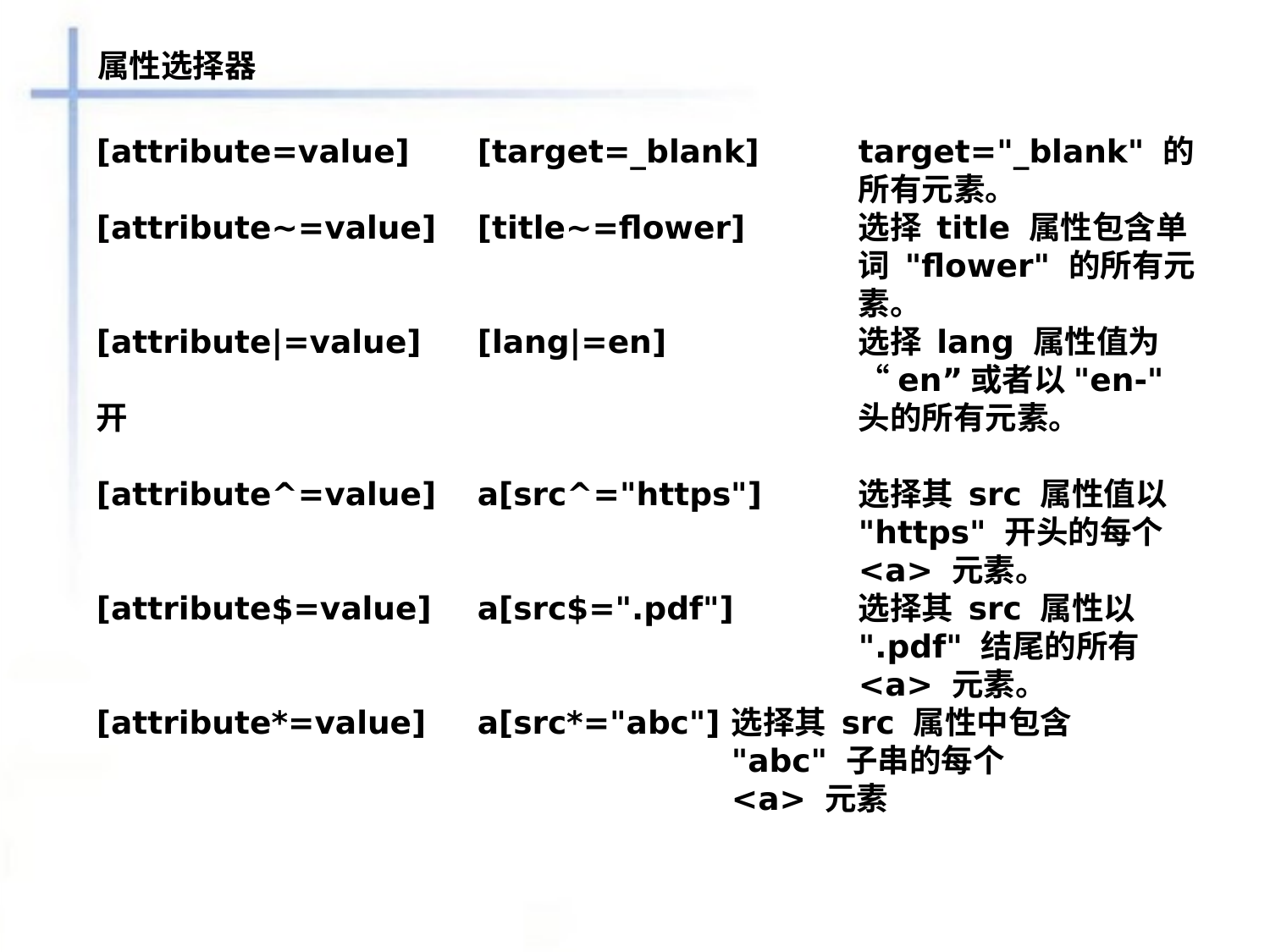

属性选择器
[attribute=value]	[target=_blank]	target="_blank" 的						所有元素。
[attribute~=value]	[title~=flower]	选择 title 属性包含单						词 "flower" 的所有元						素。
[attribute|=value]	[lang|=en]		选择 lang 属性值为						“en”或者以"en-" 开						头的所有元素。

[attribute^=value]	a[src^="https"]	选择其 src 属性值以 						"https" 开头的每个 						<a> 元素。
[attribute$=value]	a[src$=".pdf"]	选择其 src 属性以 						".pdf" 结尾的所有 						<a> 元素。
[attribute*=value]	a[src*="abc"]	选择其 src 属性中包含 						"abc" 子串的每个 						<a> 元素